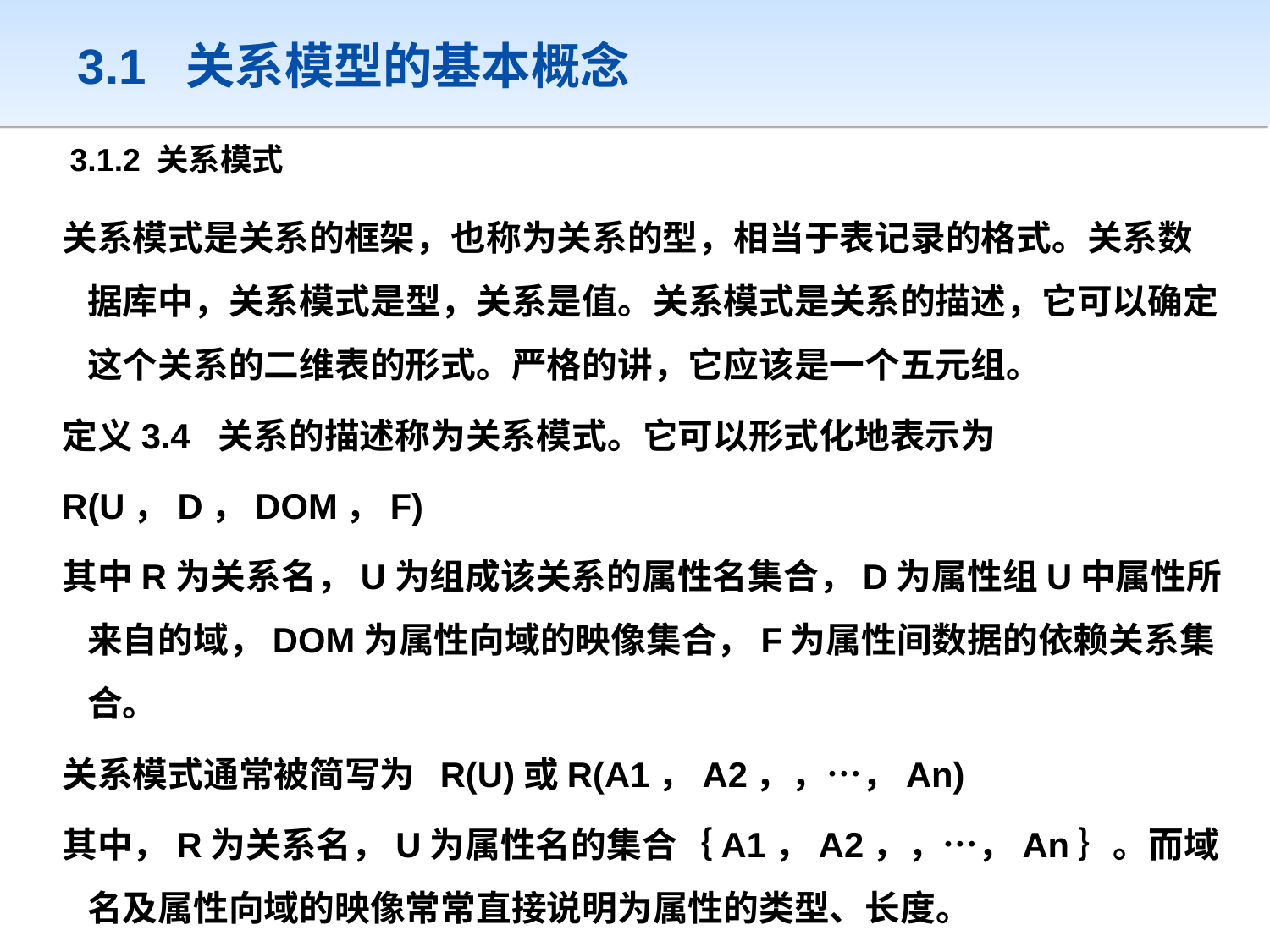

# 3.1  关系模型的基本概念
3.1.2 关系模式

关系模式是关系的框架，也称为关系的型，相当于表记录的格式。关系数据库中，关系模式是型，关系是值。关系模式是关系的描述，它可以确定这个关系的二维表的形式。严格的讲，它应该是一个五元组。
定义3.4  关系的描述称为关系模式。它可以形式化地表示为
R(U，D，DOM，F)
其中R为关系名，U为组成该关系的属性名集合，D为属性组U中属性所来自的域，DOM为属性向域的映像集合，F为属性间数据的依赖关系集合。
关系模式通常被简写为  R(U)或R(A1，A2，，…，An)
其中，R为关系名，U为属性名的集合｛A1，A2，，…，An｝。而域名及属性向域的映像常常直接说明为属性的类型、长度。